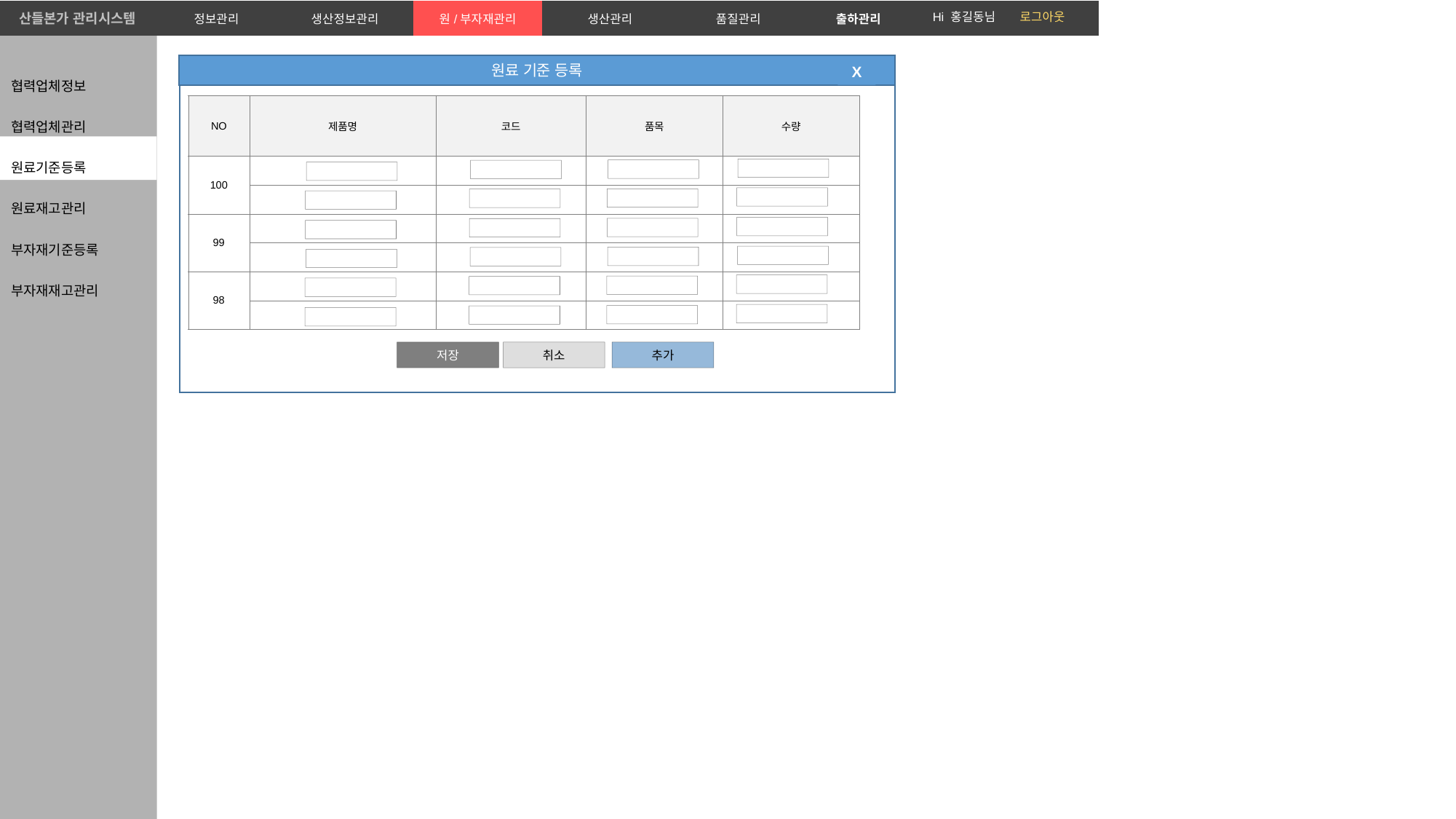

| 산들본가 관리시스템 | 정보관리 | 생산정보관리 | 원/부자재관리 | 생산관리 | 품질관리 | 출하관리 |  |
| --- | --- | --- | --- | --- | --- | --- | --- |
Hi 홍길동님       로그아웃

협력업체정보
협력업체관리
원료기준등록
원료재고관리
부자재기준등록
부자재재고관리

원료 기준 등록

X
| NO | 제품명 | 코드 | 품목 | 수량 |
| --- | --- | --- | --- | --- |
| 100 |  |  |  |  |
|  |  |  |  |  |
| 99 |  |  |  |  |
|  |  |  |  |  |
| 98 |  |  |  |  |
|  |  |  |  |  |
`

저장
취소
추가